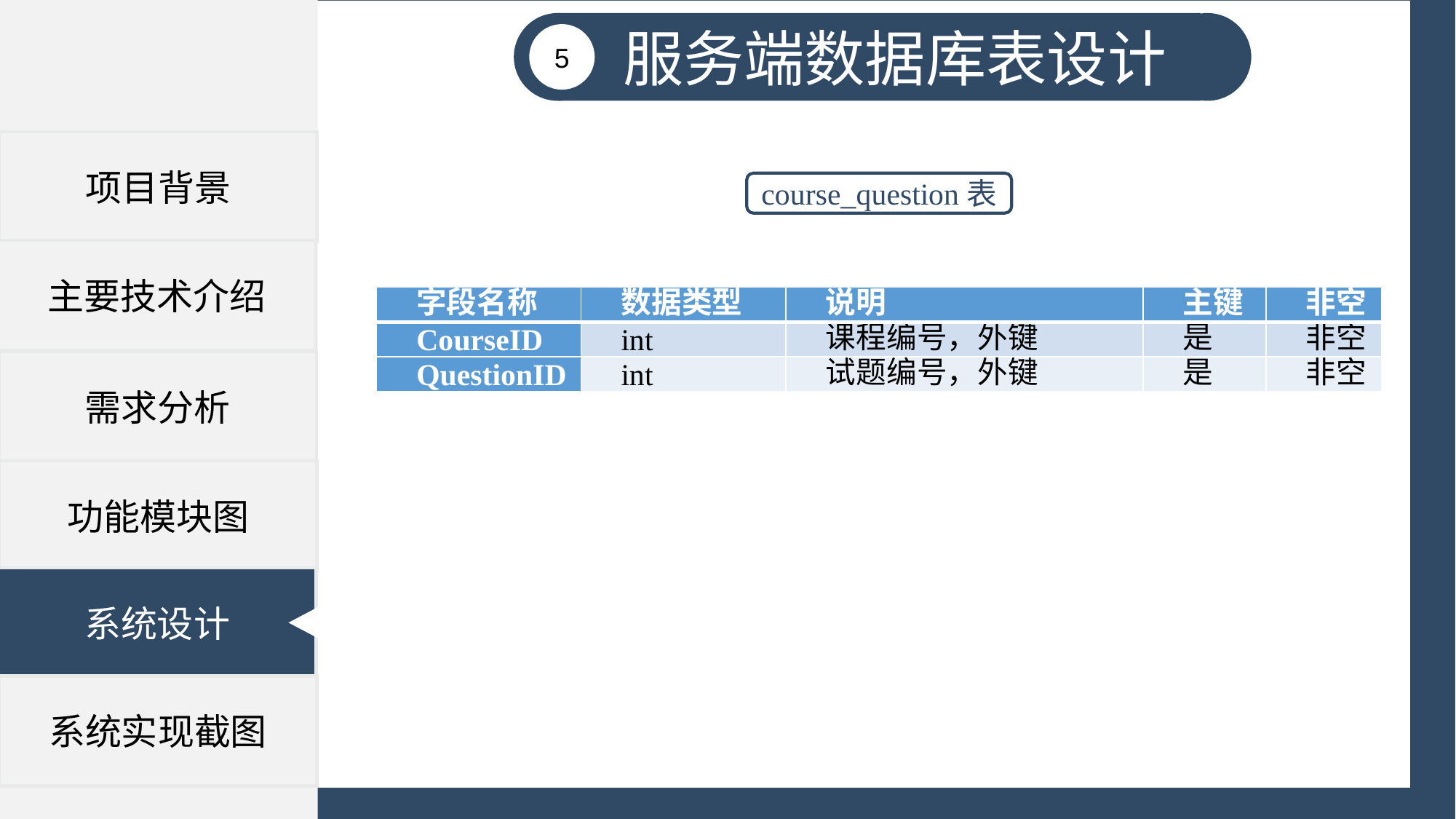

项目背景
需求分析
功能模块图
系统设计
系统实现截图
主要技术介绍

服务端数据库表设计
5
course_question表
| 字段名称 | 数据类型 | 说明 | 主键 | 非空 |
| --- | --- | --- | --- | --- |
| CourseID | int | 课程编号，外键 | 是 | 非空 |
| QuestionID | int | 试题编号，外键 | 是 | 非空 |